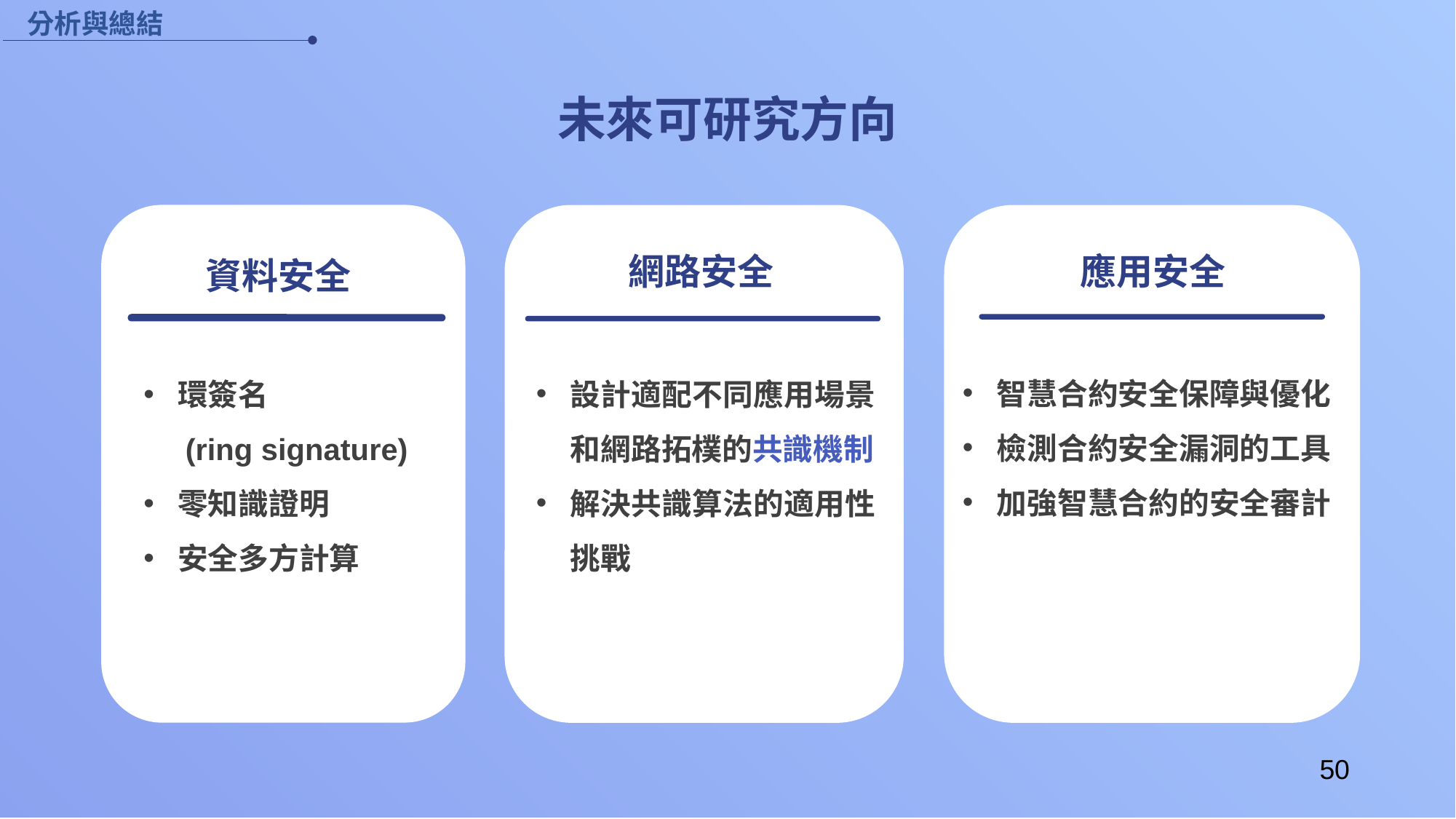

分析與總結
未來可研究方向

應用安全
網路安全
資料安全

智慧合約安全保障與優化
檢測合約安全漏洞的工具
加強智慧合約的安全審計
設計適配不同應用場景和網路拓樸的共識機制
解決共識算法的適用性挑戰
環簽名
     (ring signature)
零知識證明
安全多方計算
50